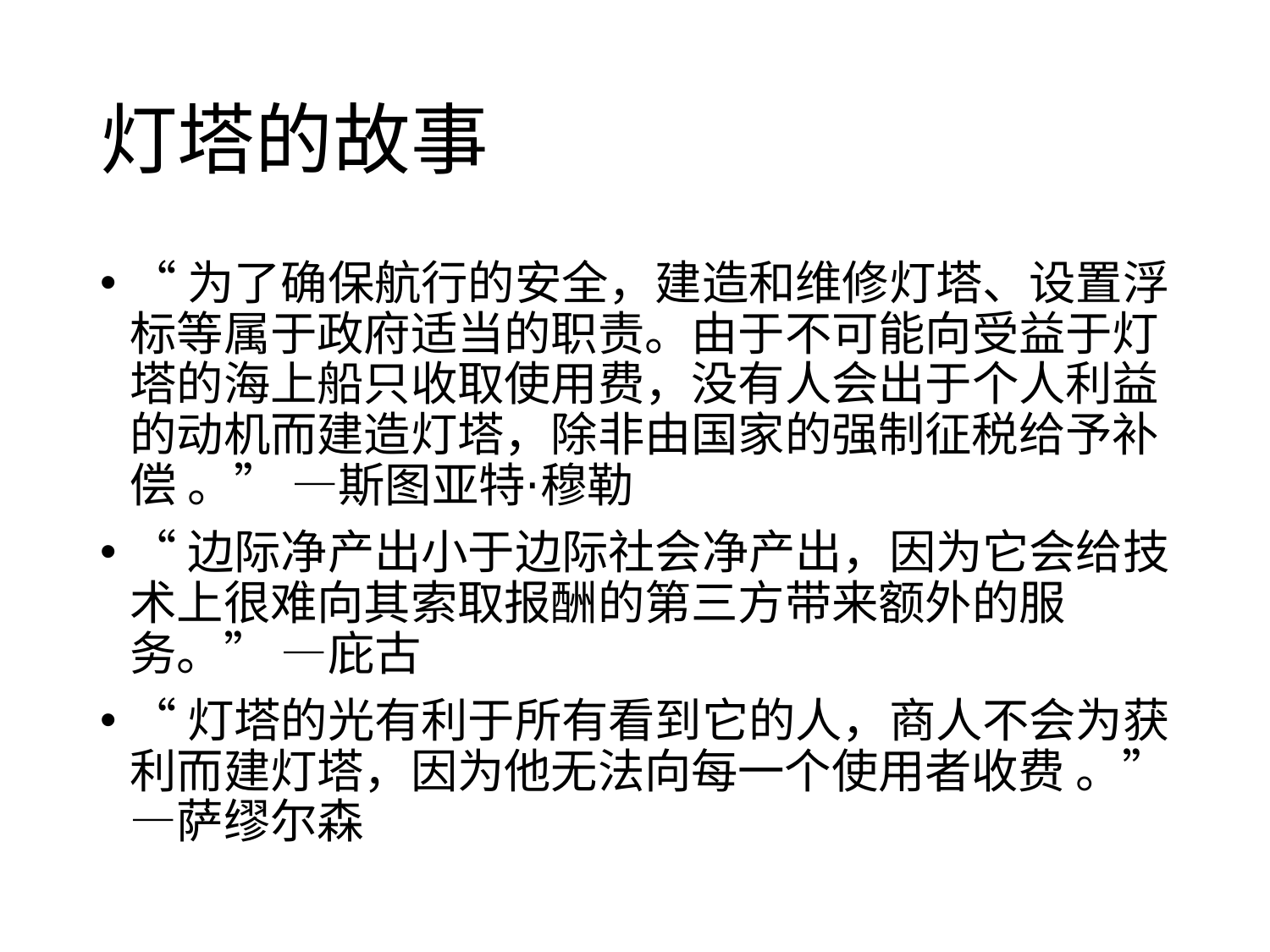

# 灯塔的故事
“为了确保航行的安全，建造和维修灯塔、设置浮标等属于政府适当的职责。由于不可能向受益于灯塔的海上船只收取使用费，没有人会出于个人利益的动机而建造灯塔，除非由国家的强制征税给予补偿 。” —斯图亚特⋅穆勒
“边际净产出小于边际社会净产出，因为它会给技术上很难向其索取报酬的第三方带来额外的服务。” —庇古
“灯塔的光有利于所有看到它的人，商人不会为获利而建灯塔，因为他无法向每一个使用者收费 。” —萨缪尔森